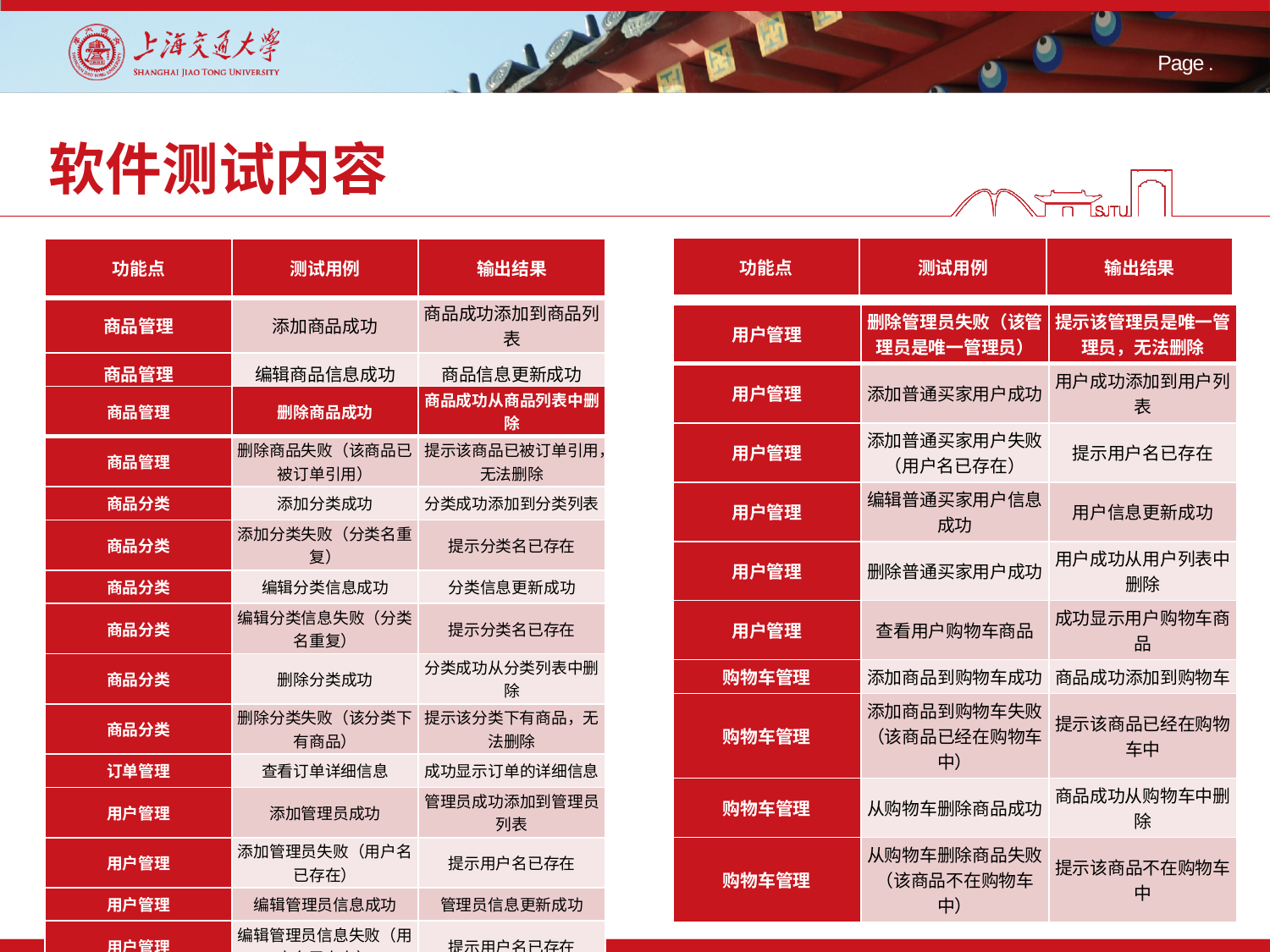

23
# 软件测试内容
| 功能点 | 测试用例 | 输出结果 |
| --- | --- | --- |
| 功能点 | 测试用例 | 输出结果 |
| --- | --- | --- |
| 商品管理 | 添加商品成功 | 商品成功添加到商品列表 |
| 商品管理 | 编辑商品信息成功 | 商品信息更新成功 |

| 用户管理 | 删除管理员失败（该管理员是唯一管理员） | 提示该管理员是唯一管理员，无法删除 |
| --- | --- | --- |
| 用户管理 | 添加普通买家用户成功 | 用户成功添加到用户列表 |
| 用户管理 | 添加普通买家用户失败（用户名已存在） | 提示用户名已存在 |
| 用户管理 | 编辑普通买家用户信息成功 | 用户信息更新成功 |
| 用户管理 | 删除普通买家用户成功 | 用户成功从用户列表中删除 |
| 用户管理 | 查看用户购物车商品 | 成功显示用户购物车商品 |
| 购物车管理 | 添加商品到购物车成功 | 商品成功添加到购物车 |
| 购物车管理 | 添加商品到购物车失败（该商品已经在购物车中） | 提示该商品已经在购物车中 |
| 购物车管理 | 从购物车删除商品成功 | 商品成功从购物车中删除 |
| 购物车管理 | 从购物车删除商品失败（该商品不在购物车中） | 提示该商品不在购物车中 |
| 商品管理 | 删除商品成功 | 商品成功从商品列表中删除 |
| --- | --- | --- |
| 商品管理 | 删除商品失败（该商品已被订单引用） | 提示该商品已被订单引用，无法删除 |
| 商品分类 | 添加分类成功 | 分类成功添加到分类列表 |
| 商品分类 | 添加分类失败（分类名重复） | 提示分类名已存在 |
| 商品分类 | 编辑分类信息成功 | 分类信息更新成功 |
| 商品分类 | 编辑分类信息失败（分类名重复） | 提示分类名已存在 |
| 商品分类 | 删除分类成功 | 分类成功从分类列表中删除 |
| 商品分类 | 删除分类失败（该分类下有商品） | 提示该分类下有商品，无法删除 |
| 订单管理 | 查看订单详细信息 | 成功显示订单的详细信息 |
| 用户管理 | 添加管理员成功 | 管理员成功添加到管理员列表 |
| 用户管理 | 添加管理员失败（用户名已存在） | 提示用户名已存在 |
| 用户管理 | 编辑管理员信息成功 | 管理员信息更新成功 |
| 用户管理 | 编辑管理员信息失败（用户名已存在） | 提示用户名已存在 |
| 用户管理 | 删除管理员成功 | 管理员成功从管理员列表中删除 |